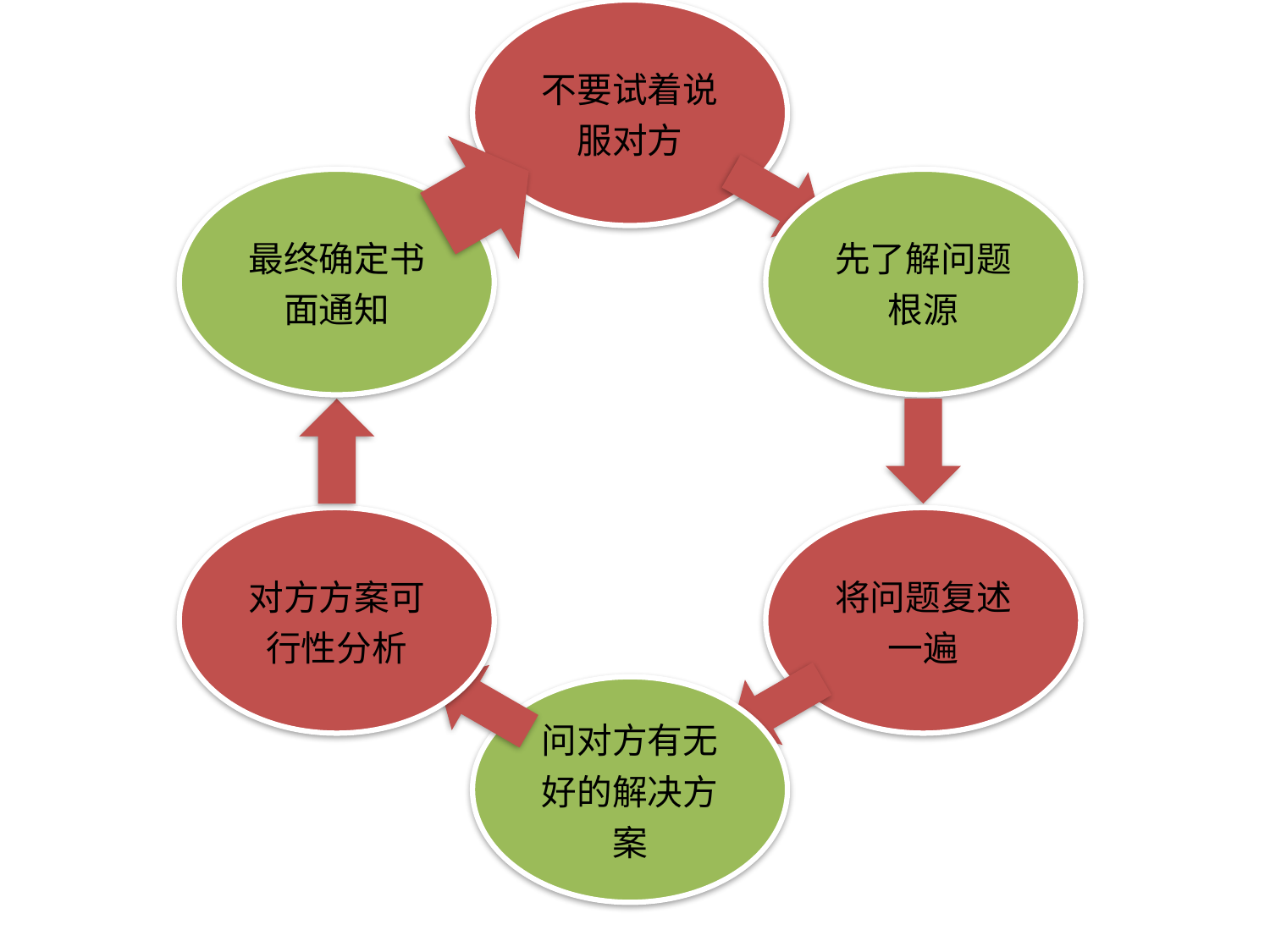

不要试着说服对方
先了解问题根源
将问题复述一遍
问对方有无好的解决方案
对方方案可行性分析
最终确定书面通知